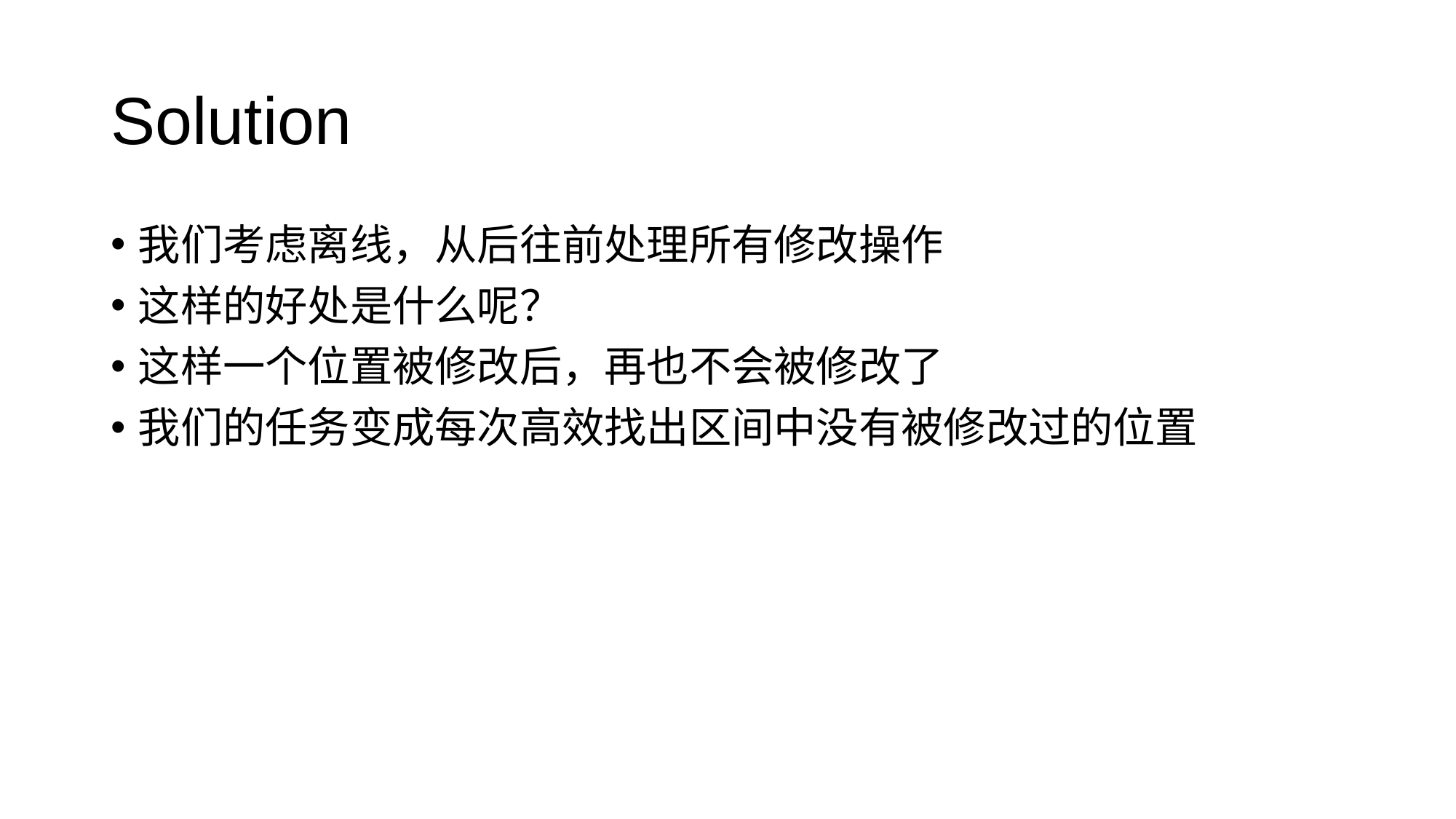

# Solution
我们考虑离线，从后往前处理所有修改操作
这样的好处是什么呢？
这样一个位置被修改后，再也不会被修改了
我们的任务变成每次高效找出区间中没有被修改过的位置